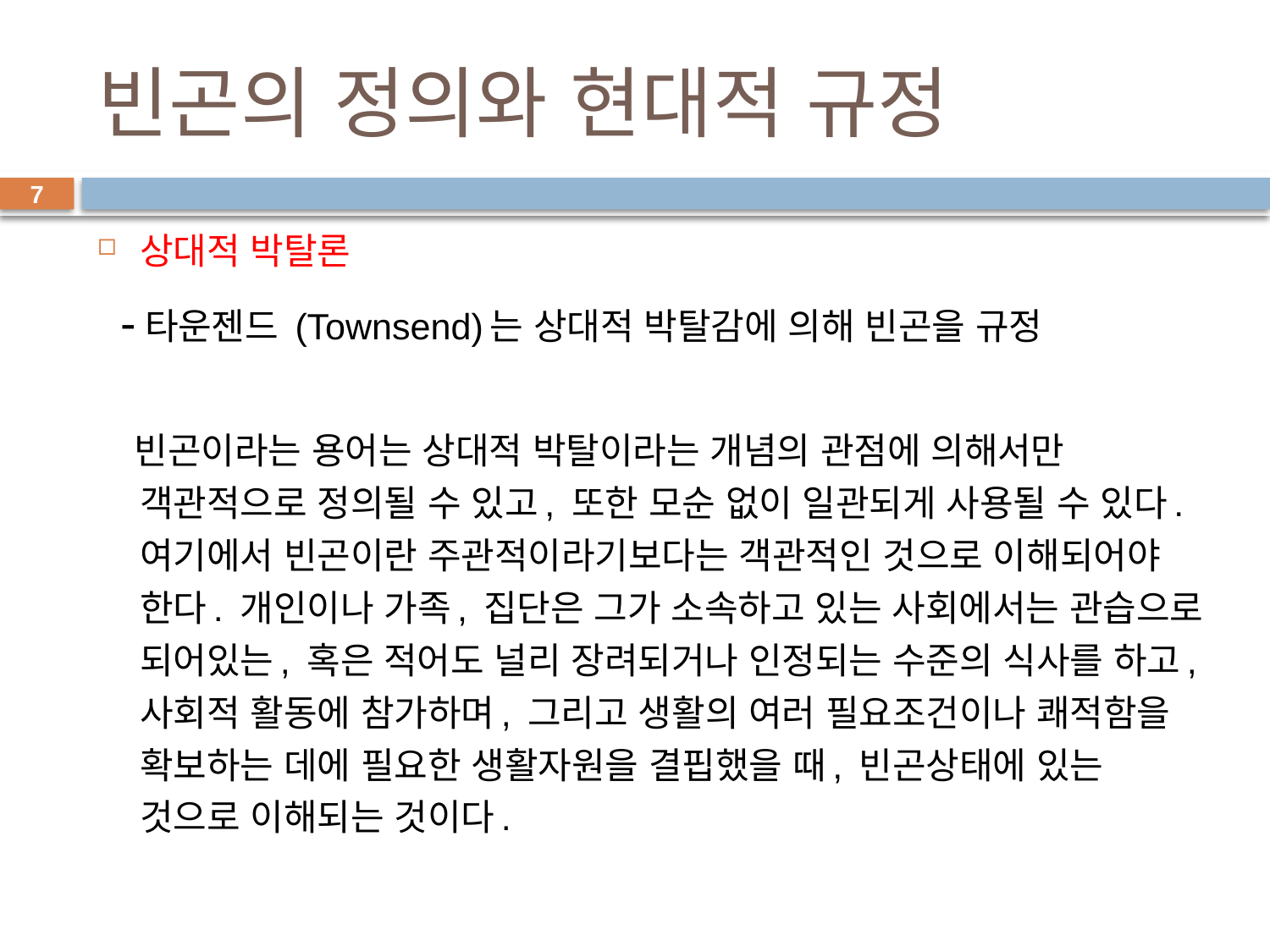

# 빈곤의 정의와 현대적 규정
7
상대적 박탈론
  -타운젠드 (Townsend)는 상대적 박탈감에 의해 빈곤을 규정

   빈곤이라는 용어는 상대적 박탈이라는 개념의 관점에 의해서만 객관적으로 정의될 수 있고, 또한 모순 없이 일관되게 사용될 수 있다. 여기에서 빈곤이란 주관적이라기보다는 객관적인 것으로 이해되어야 한다. 개인이나 가족, 집단은 그가 소속하고 있는 사회에서는 관습으로 되어있는, 혹은 적어도 널리 장려되거나 인정되는 수준의 식사를 하고, 사회적 활동에 참가하며, 그리고 생활의 여러 필요조건이나 쾌적함을 확보하는 데에 필요한 생활자원을 결핍했을 때, 빈곤상태에 있는 것으로 이해되는 것이다.